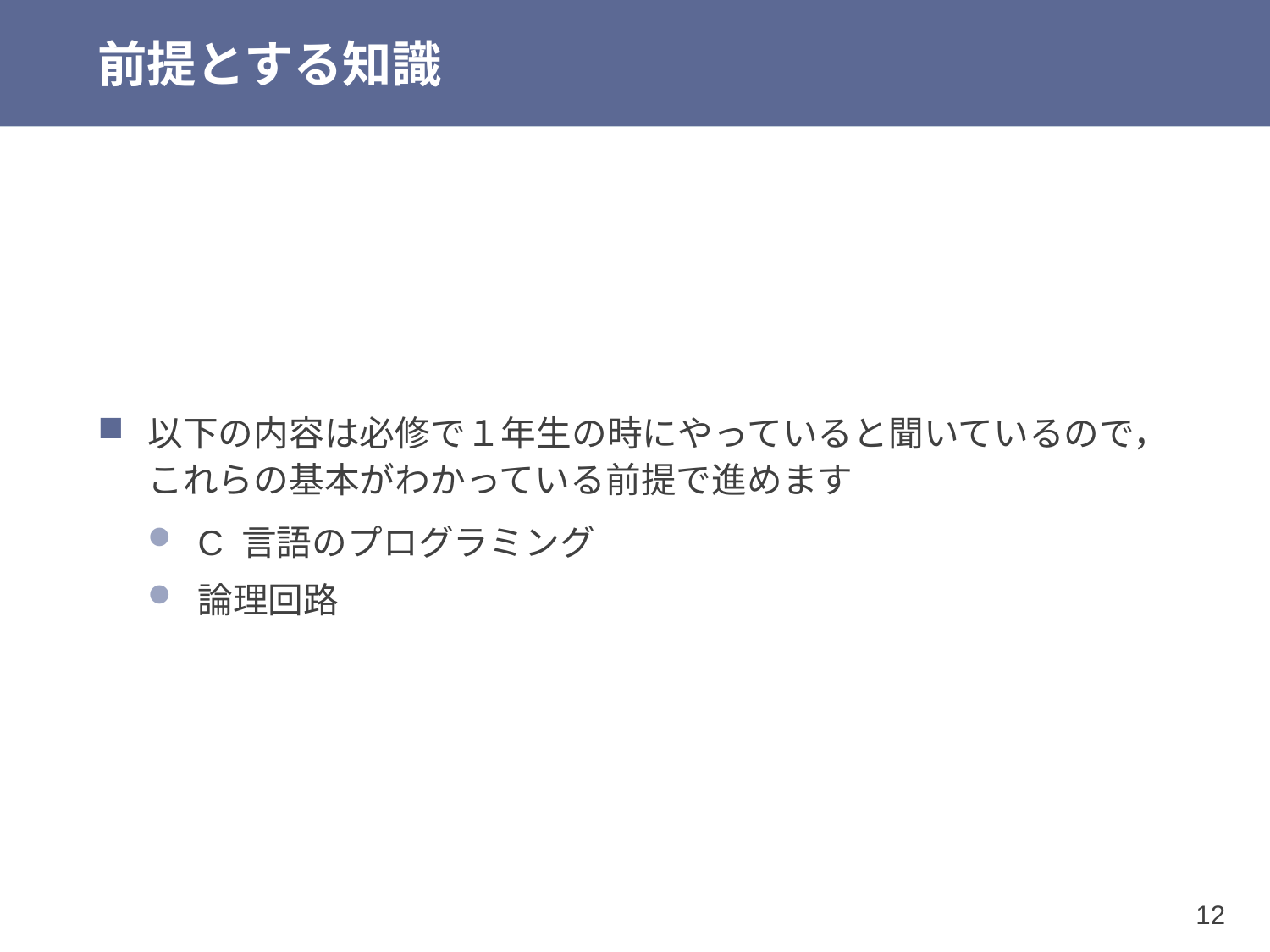

# 前提とする知識
以下の内容は必修で１年生の時にやっていると聞いているので，
これらの基本がわかっている前提で進めます
C 言語のプログラミング
論理回路